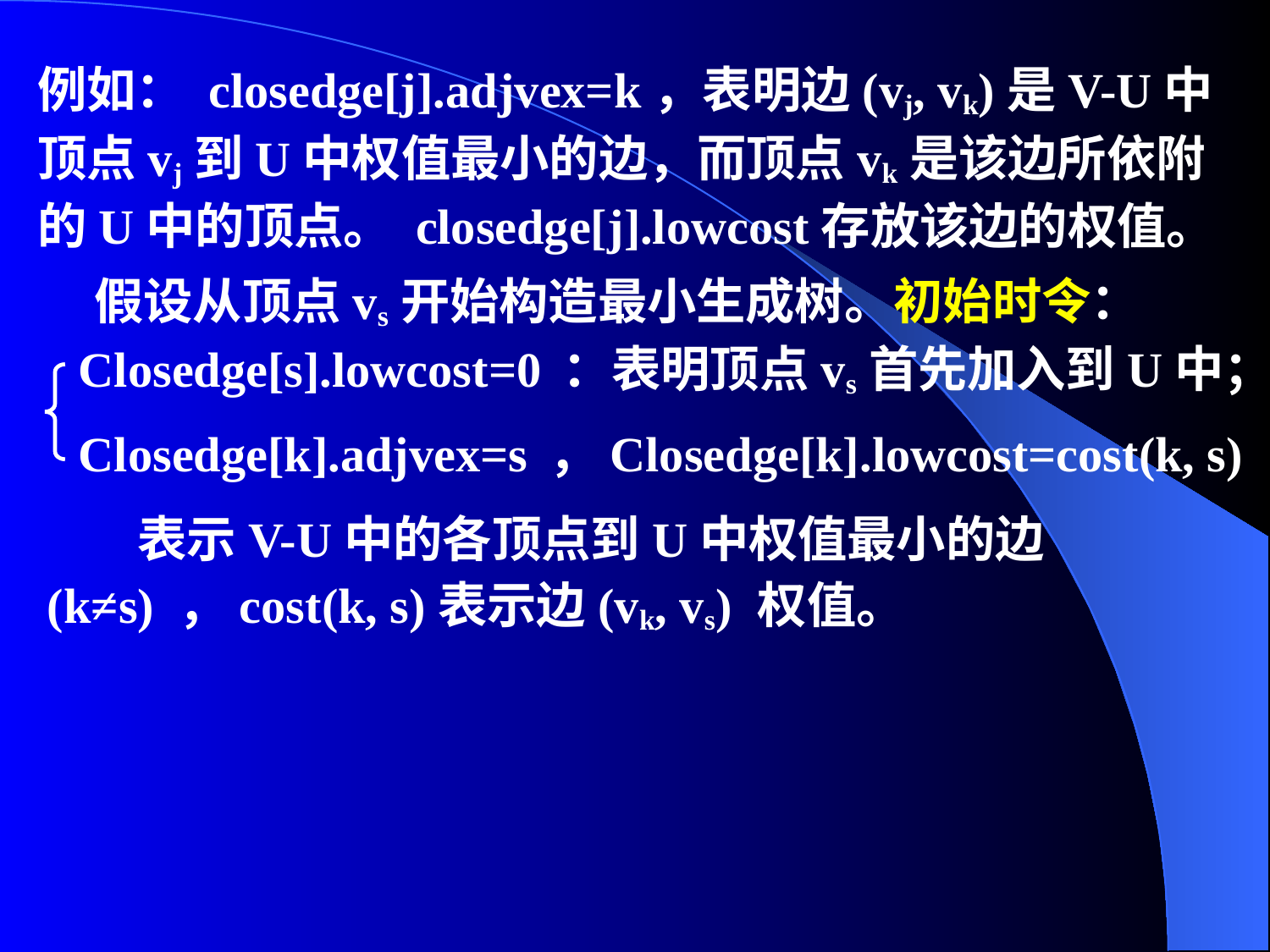

例如： closedge[j].adjvex=k，表明边(vj, vk)是V-U中顶点vj到U中权值最小的边，而顶点vk是该边所依附的U中的顶点。 closedge[j].lowcost存放该边的权值。
    假设从顶点vs开始构造最小生成树。初始时令：
Closedge[s].lowcost=0 ：表明顶点vs首先加入到U中；

Closedge[k].adjvex=s ，Closedge[k].lowcost=cost(k, s)
       表示V-U中的各顶点到U中权值最小的边(k≠s) ，cost(k, s)表示边(vk, vs) 权值。